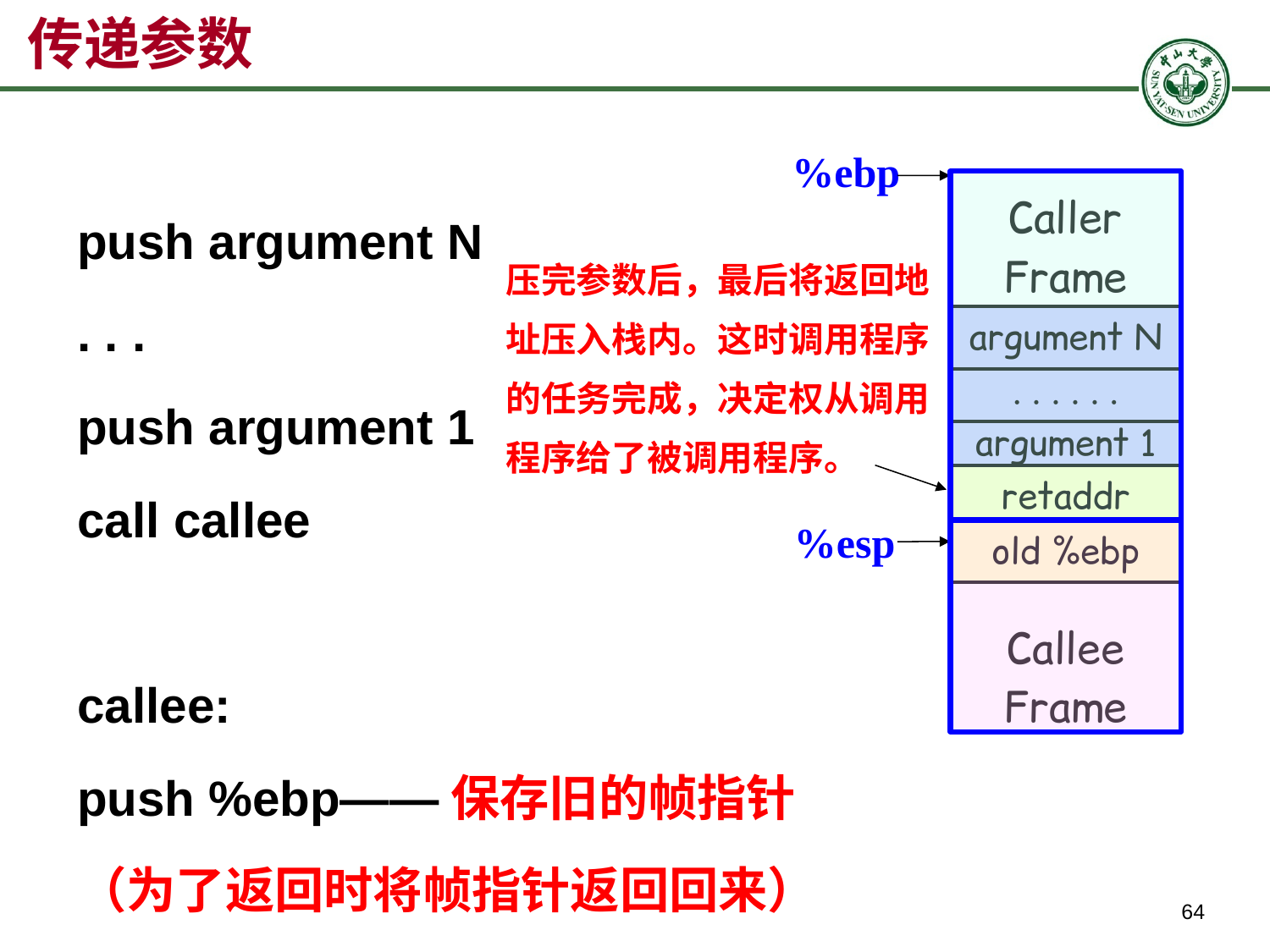

# 传递参数
%ebp

%esp

| Caller Frame |
| --- |

push argument N
. . .
push argument 1
call callee

callee:
push %ebp——保存旧的帧指针
（为了返回时将帧指针返回回来）

压完参数后，最后将返回地址压入栈内。这时调用程序的任务完成，决定权从调用程序给了被调用程序。
| argument N |
| --- |
| . . . . . . |
| --- |
| argument 1 |
| --- |
| retaddr |
| --- |
| old %ebp |
| --- |
| Callee Frame |
| --- |